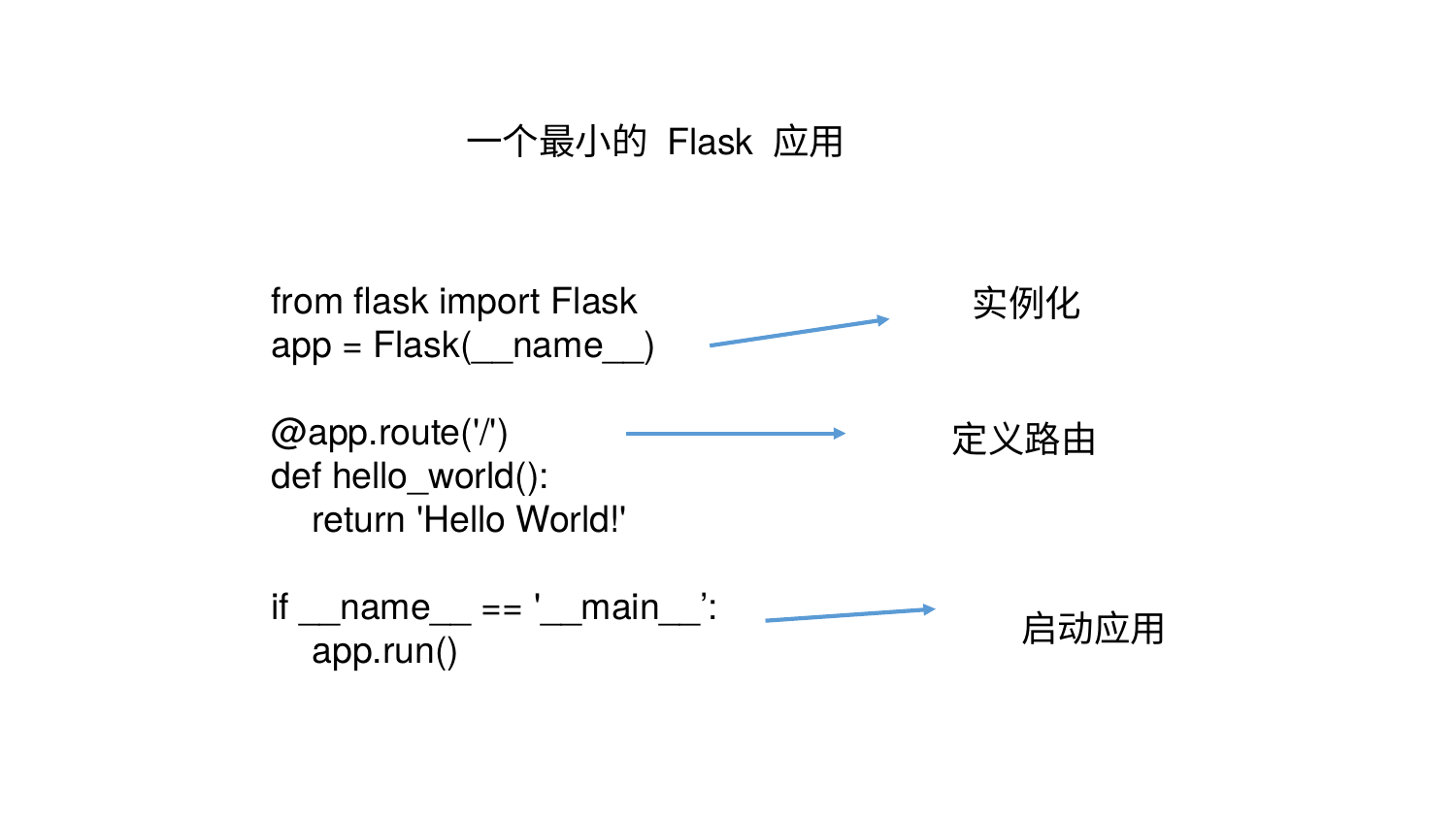

一个最小的 Flask 应用
from flask import Flask
app = Flask(__name__)
@app.route('/')
def hello_world():
    return 'Hello World!'
if __name__ == '__main__’:
    app.run()

实例化
定义路由
启动应用